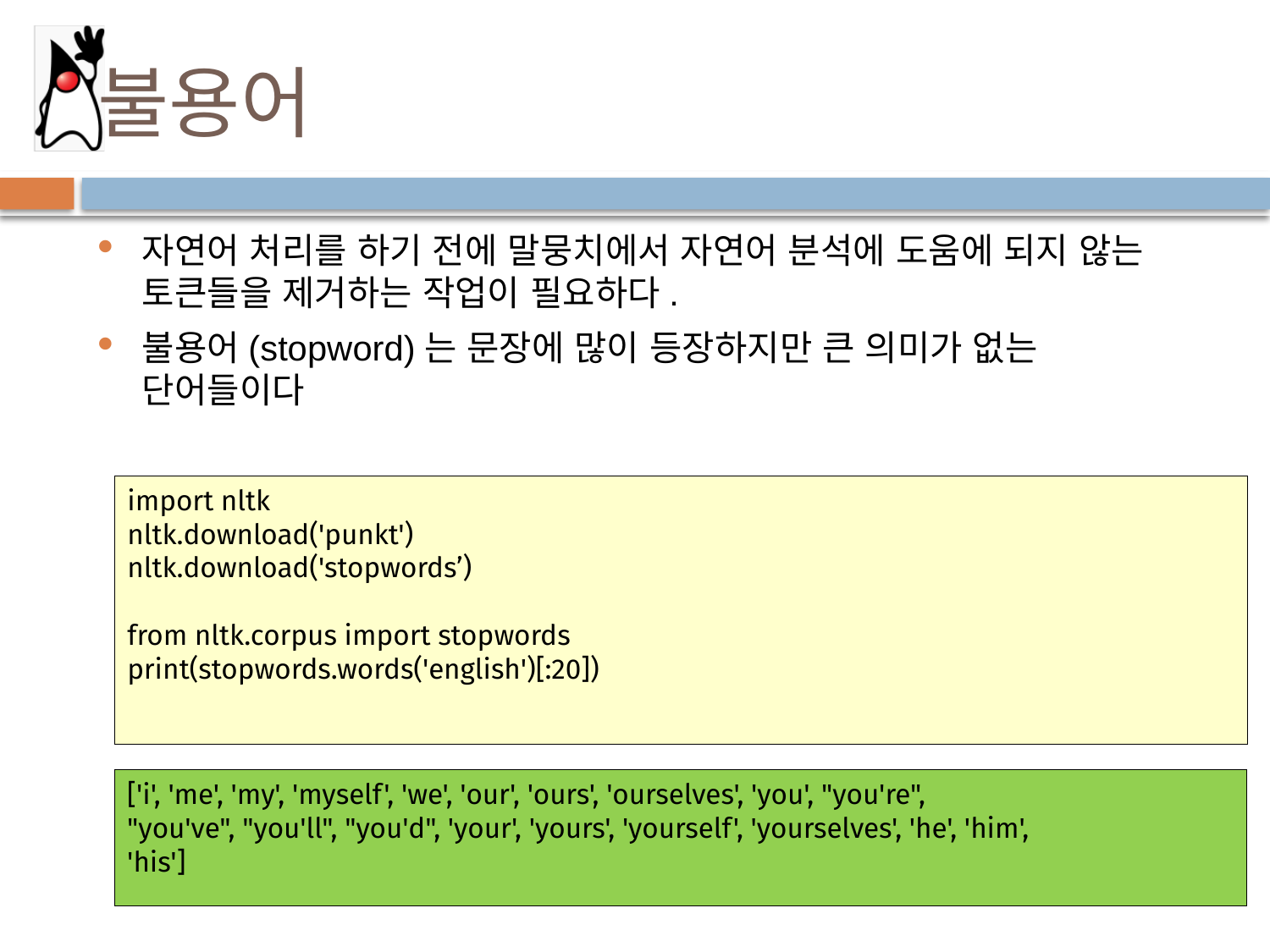

# 불용어
자연어 처리를 하기 전에 말뭉치에서 자연어 분석에 도움에 되지 않는 토큰들을 제거하는 작업이 필요하다.
불용어(stopword)는 문장에 많이 등장하지만 큰 의미가 없는 단어들이다
import nltk
nltk.download('punkt')
nltk.download('stopwords’)

from nltk.corpus import stopwords
print(stopwords.words('english')[:20])
['i', 'me', 'my', 'myself', 'we', 'our', 'ours', 'ourselves', 'you', "you're",
"you've", "you'll", "you'd", 'your', 'yours', 'yourself', 'yourselves', 'he', 'him',
'his']